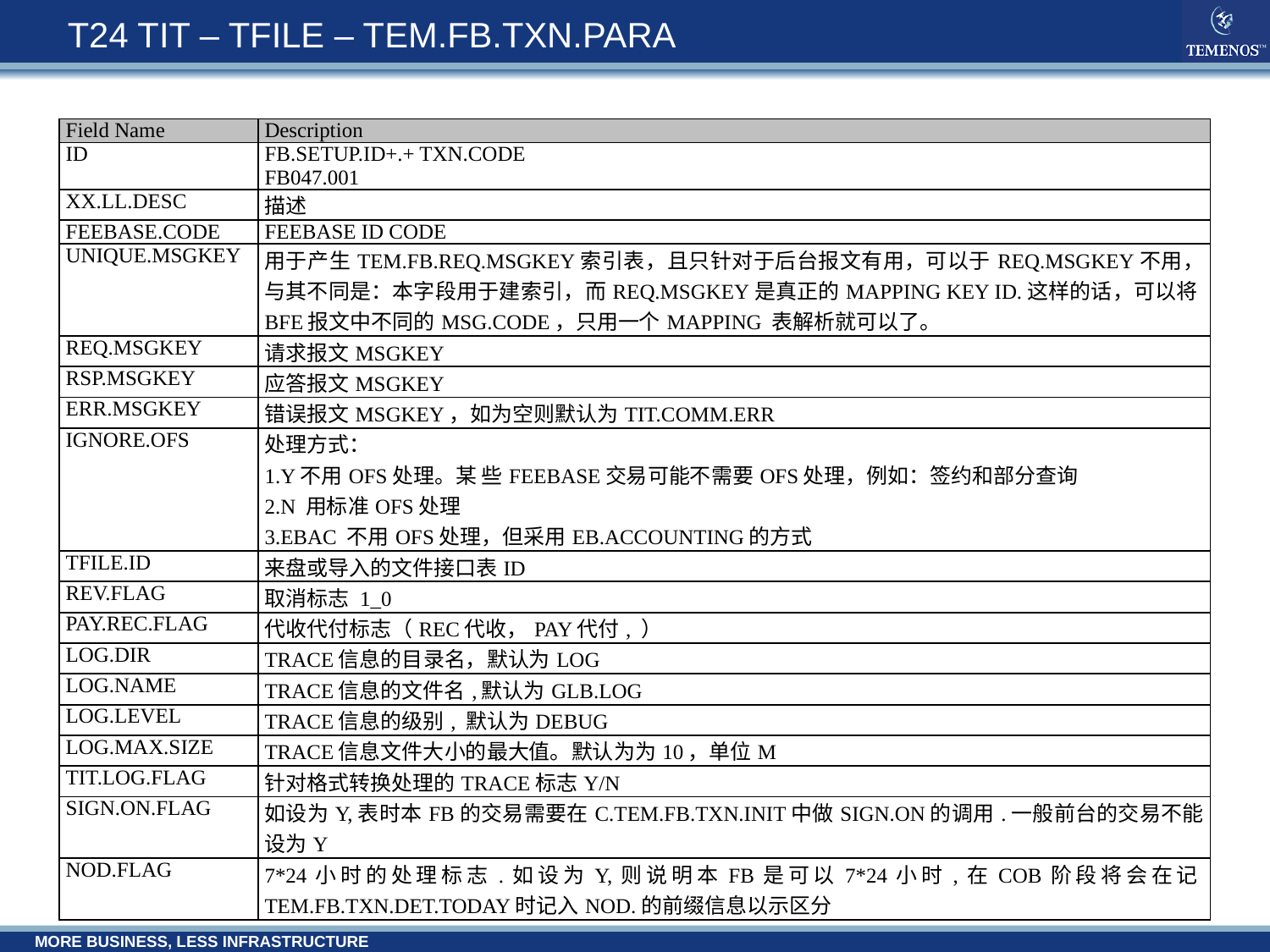

# T24 TIT – TFILE – TEM.FB.TXN.PARA
| Field Name | Description |
| --- | --- |
| ID | FB.SETUP.ID+.+ TXN.CODE FB047.001 |
| XX.LL.DESC | 描述 |
| FEEBASE.CODE | FEEBASE ID CODE |
| UNIQUE.MSGKEY | 用于产生TEM.FB.REQ.MSGKEY索引表，且只针对于后台报文有用，可以于REQ.MSGKEY不用，与其不同是：本字段用于建索引，而REQ.MSGKEY是真正的MAPPING KEY ID.这样的话，可以将BFE报文中不同的MSG.CODE，只用一个MAPPING 表解析就可以了。 |
| REQ.MSGKEY | 请求报文MSGKEY |
| RSP.MSGKEY | 应答报文MSGKEY |
| ERR.MSGKEY | 错误报文MSGKEY，如为空则默认为TIT.COMM.ERR |
| IGNORE.OFS | 处理方式： 1.Y不用OFS处理。某 些FEEBASE交易可能不需要OFS处理，例如：签约和部分查询 2.N 用标准OFS处理 3.EBAC 不用OFS处理，但采用EB.ACCOUNTING的方式 |
| TFILE.ID | 来盘或导入的文件接口表ID |
| REV.FLAG | 取消标志 1\_0 |
| PAY.REC.FLAG | 代收代付标志（REC代收，PAY代付, ） |
| LOG.DIR | TRACE信息的目录名，默认为LOG |
| LOG.NAME | TRACE信息的文件名,默认为GLB.LOG |
| LOG.LEVEL | TRACE信息的级别, 默认为DEBUG |
| LOG.MAX.SIZE | TRACE信息文件大小的最大值。默认为为10，单位M |
| TIT.LOG.FLAG | 针对格式转换处理的TRACE标志Y/N |
| SIGN.ON.FLAG | 如设为Y,表时本FB的交易需要在C.TEM.FB.TXN.INIT中做SIGN.ON的调用.一般前台的交易不能设为Y |
| NOD.FLAG | 7\*24小时的处理标志.如设为Y,则说明本FB是可以7\*24小时,在COB阶段将会在记TEM.FB.TXN.DET.TODAY时记入NOD.的前缀信息以示区分 |